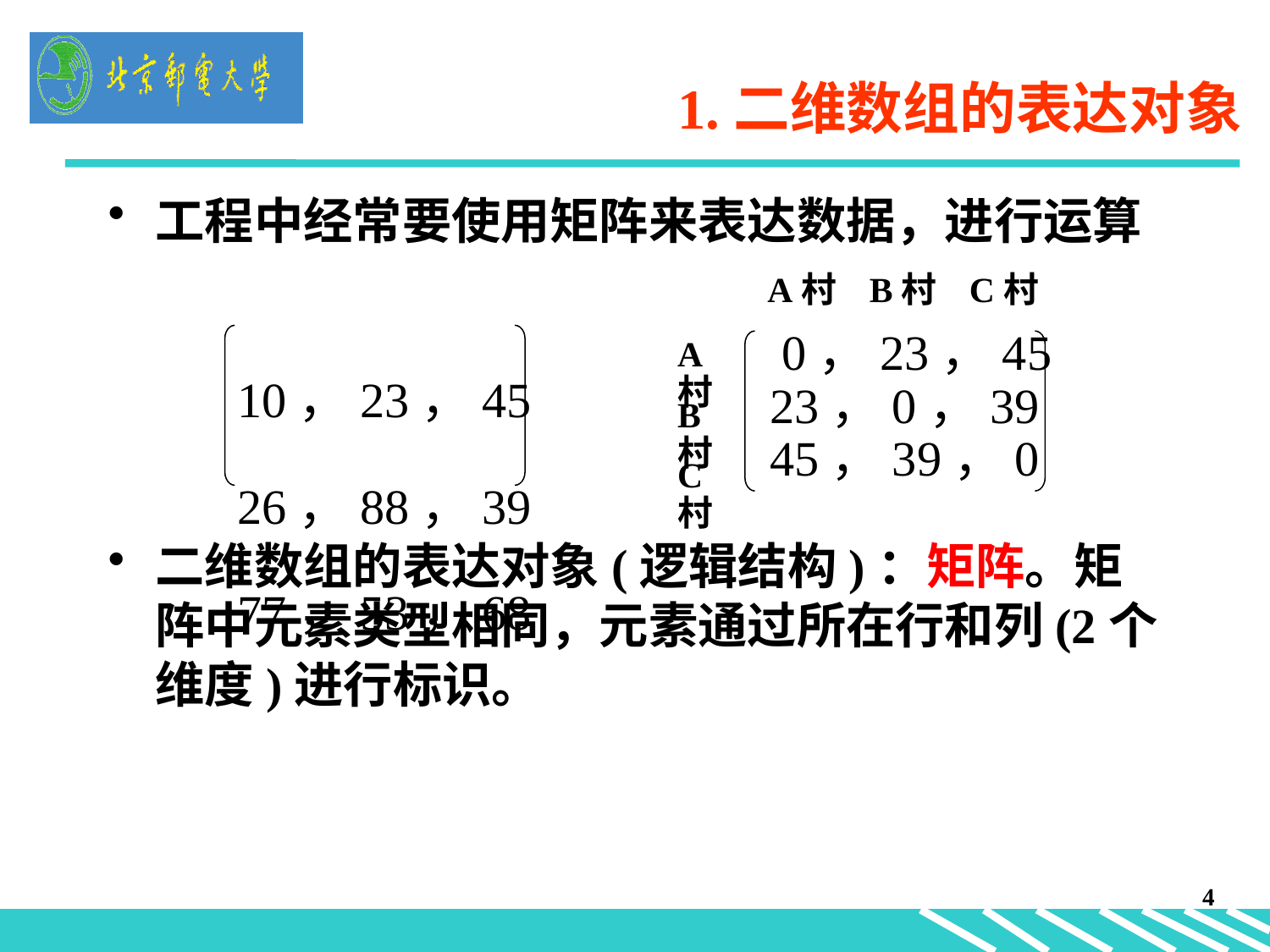

# 1.二维数组的表达对象
工程中经常要使用矩阵来表达数据，进行运算

二维数组的表达对象(逻辑结构)：矩阵。矩阵中元素类型相同，元素通过所在行和列(2个维度)进行标识。

A村   B村   C村
  0，23，45
 23，0，39
 45，39，0

A村
B村
C村
 10，23，45
 26，88，39
 77，53，68

4